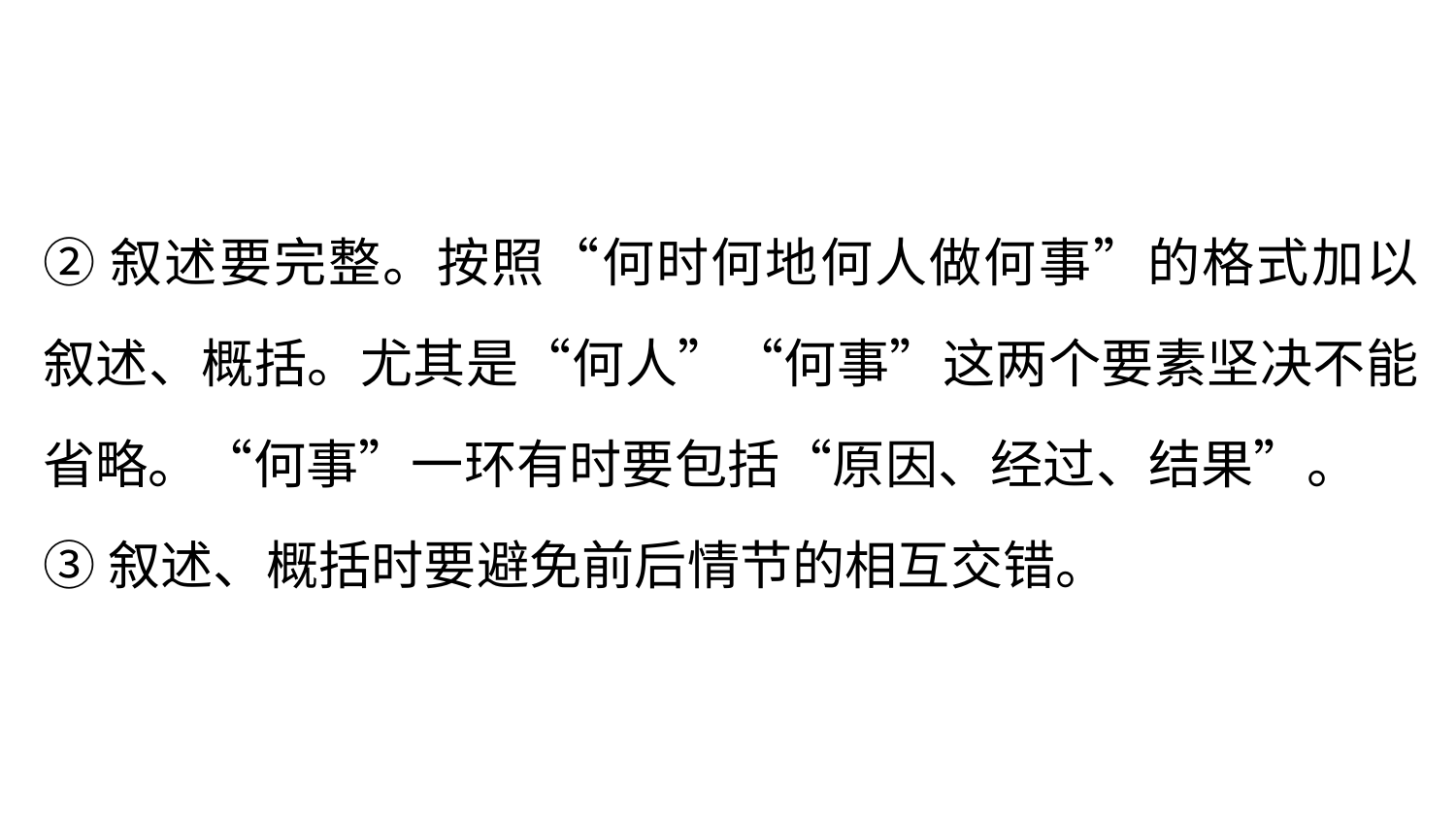

②叙述要完整。按照“何时何地何人做何事”的格式加以叙述、概括。尤其是“何人”“何事”这两个要素坚决不能省略。“何事”一环有时要包括“原因、经过、结果”。
③叙述、概括时要避免前后情节的相互交错。